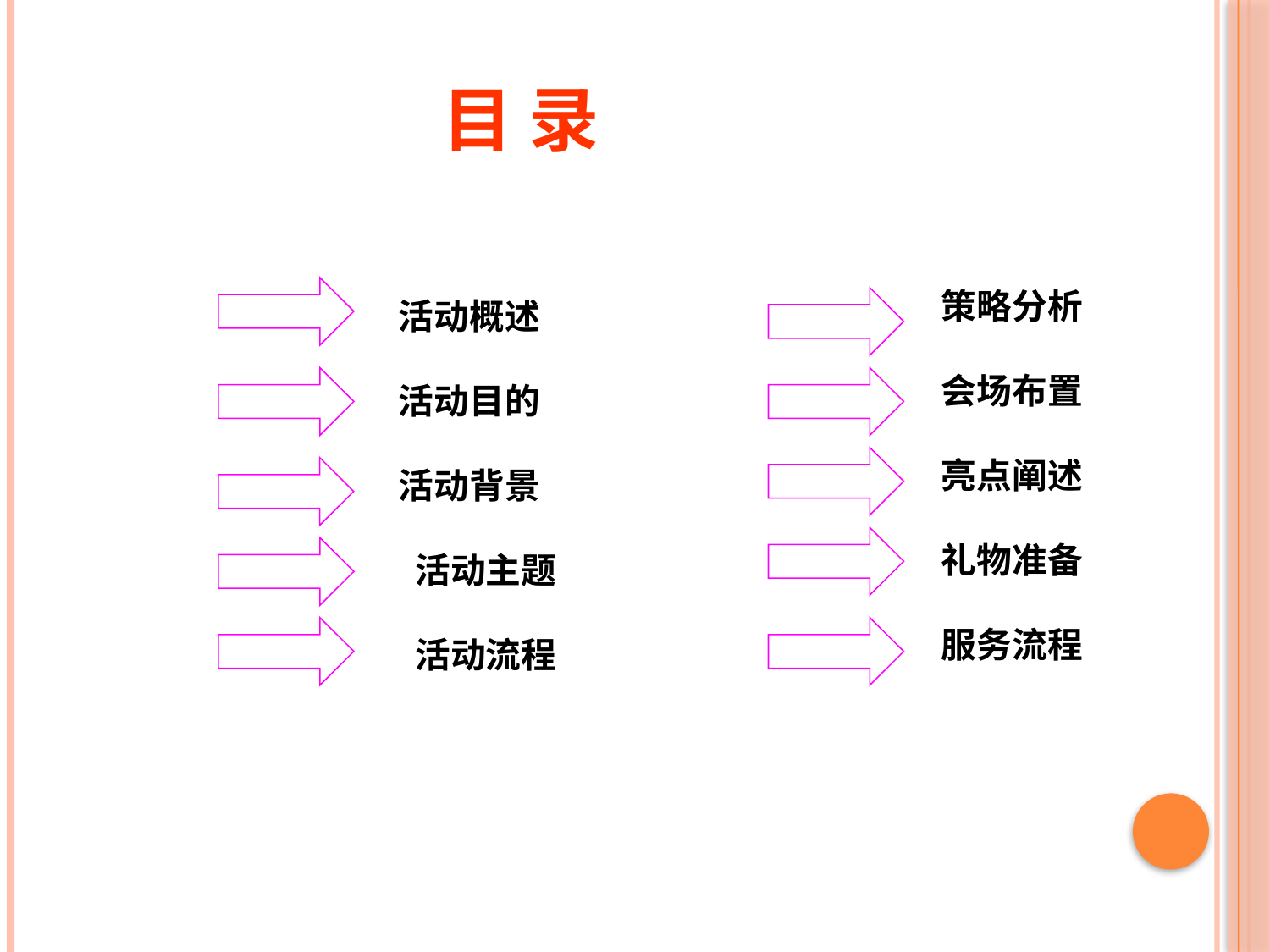

# 目 录

策略分析

会场布置

亮点阐述

礼物准备

服务流程

活动概述

活动目的

活动背景

 活动主题

 活动流程